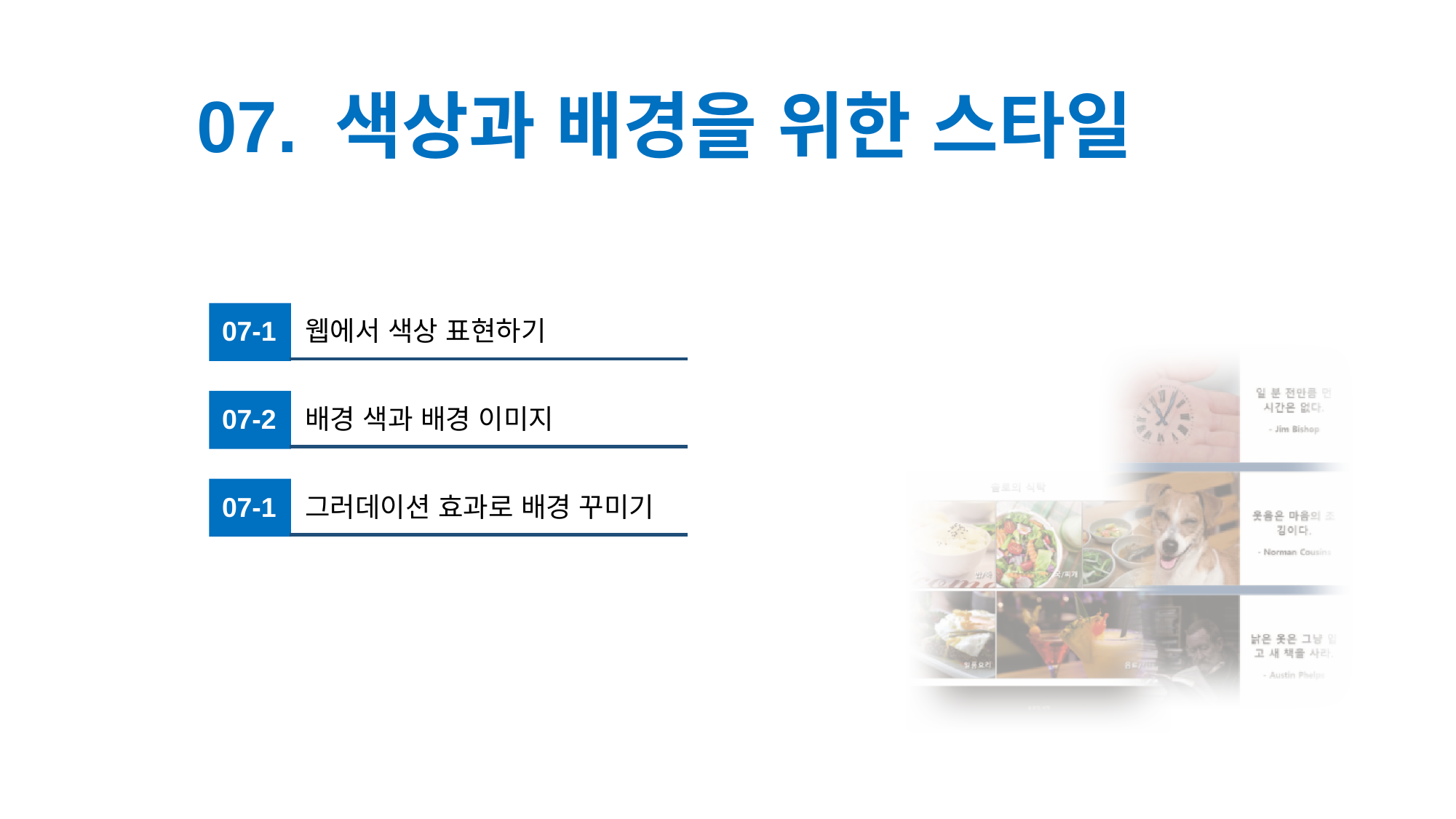

# 07. 색상과 배경을 위한 스타일
07-1
웹에서 색상 표현하기
07-2
배경 색과 배경 이미지
07-1
그러데이션 효과로 배경 꾸미기